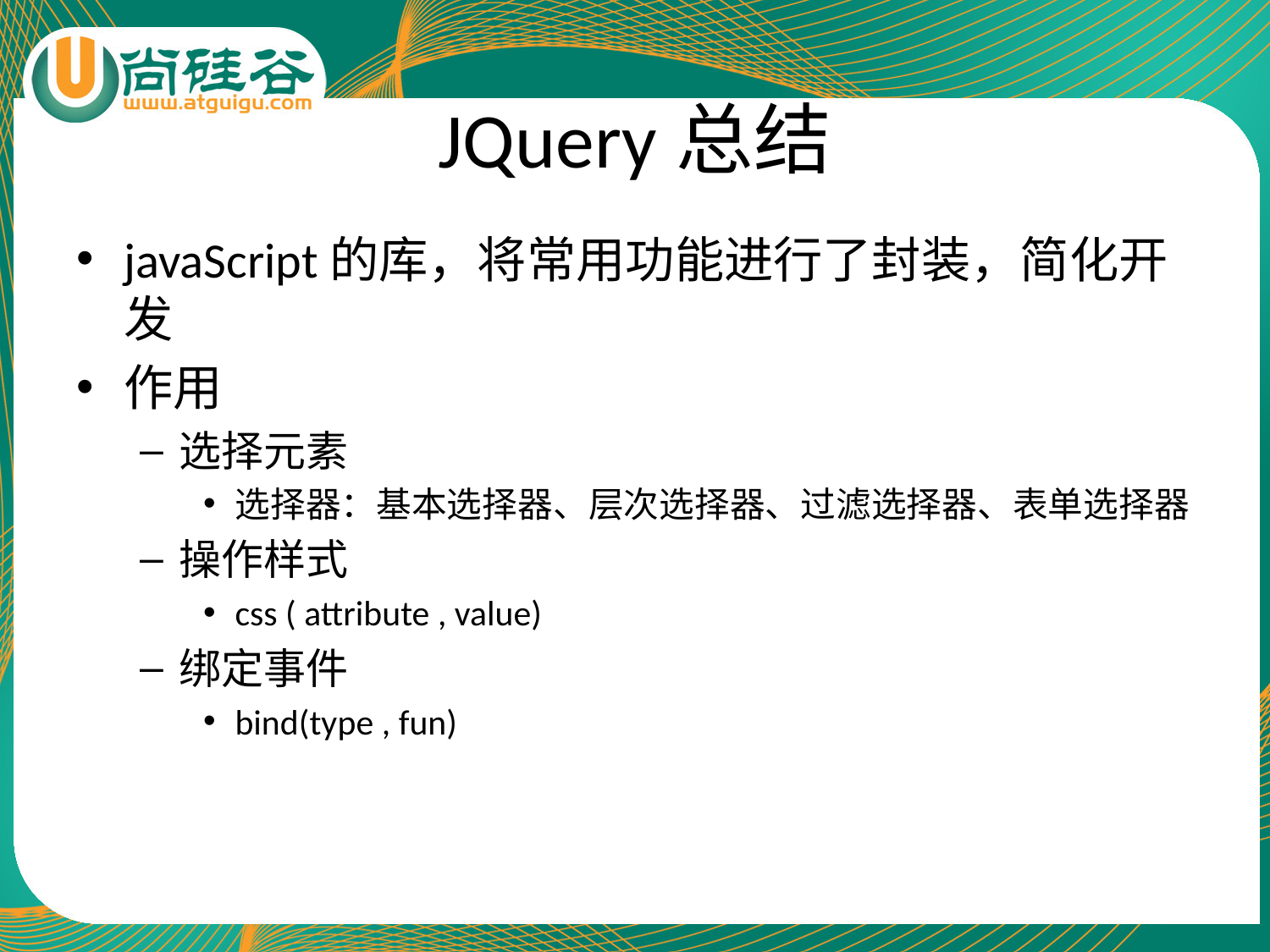

# JQuery总结
javaScript的库，将常用功能进行了封装，简化开发
作用
选择元素
选择器：基本选择器、层次选择器、过滤选择器、表单选择器
操作样式
css ( attribute , value)
绑定事件
bind(type , fun)